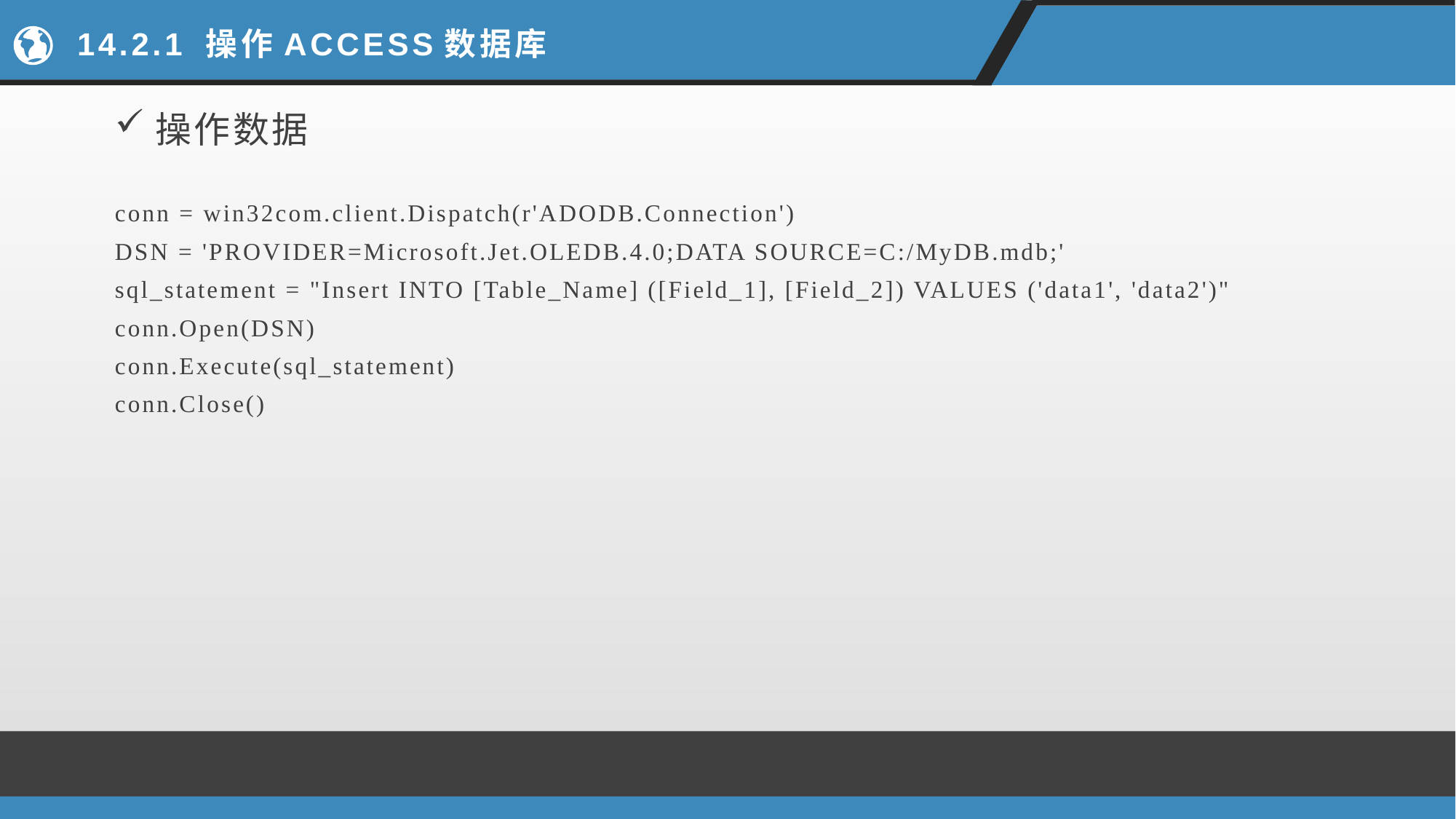

# 14.2.1 操作ACCESS数据库

操作数据

conn = win32com.client.Dispatch(r'ADODB.Connection')
DSN = 'PROVIDER=Microsoft.Jet.OLEDB.4.0;DATA SOURCE=C:/MyDB.mdb;'
sql_statement = "Insert INTO [Table_Name] ([Field_1], [Field_2]) VALUES ('data1', 'data2')"
conn.Open(DSN)
conn.Execute(sql_statement)
conn.Close()